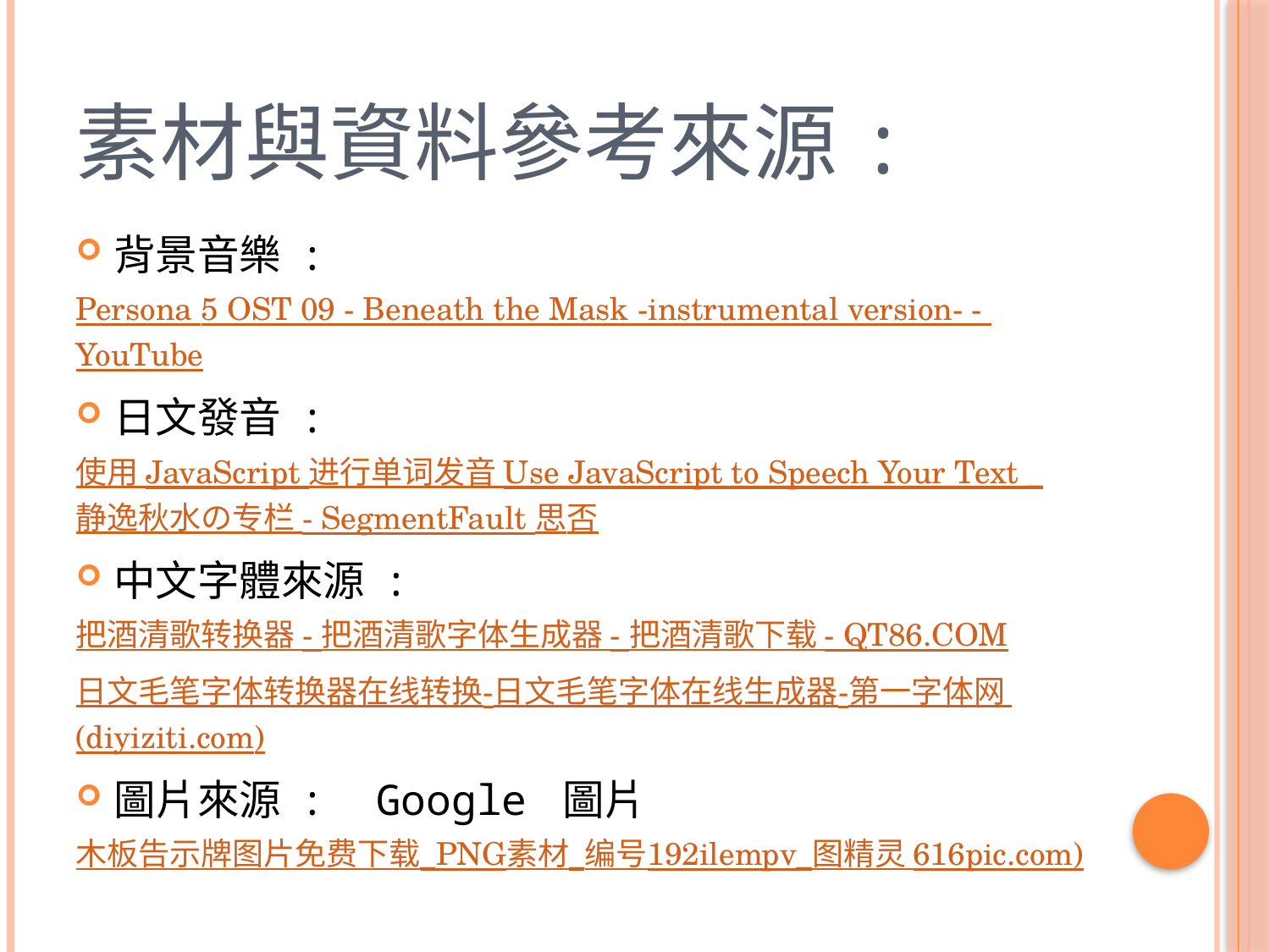

# 素材與資料參考來源:
背景音樂 :
Persona 5 OST 09 - Beneath the Mask -instrumental version- - YouTube
日文發音 :
使用 JavaScript 进行单词发音 Use JavaScript to Speech Your Text _静逸秋水の专栏 - SegmentFault 思否
中文字體來源 :
把酒清歌转换器 - 把酒清歌字体生成器 - 把酒清歌下载 - QT86.COM
日文毛笔字体转换器在线转换-日文毛笔字体在线生成器-第一字体网 (diyiziti.com)
圖片來源 :  Google 圖片
木板告示牌图片免费下载_PNG素材_编号192ilempv_图精灵 616pic.com)